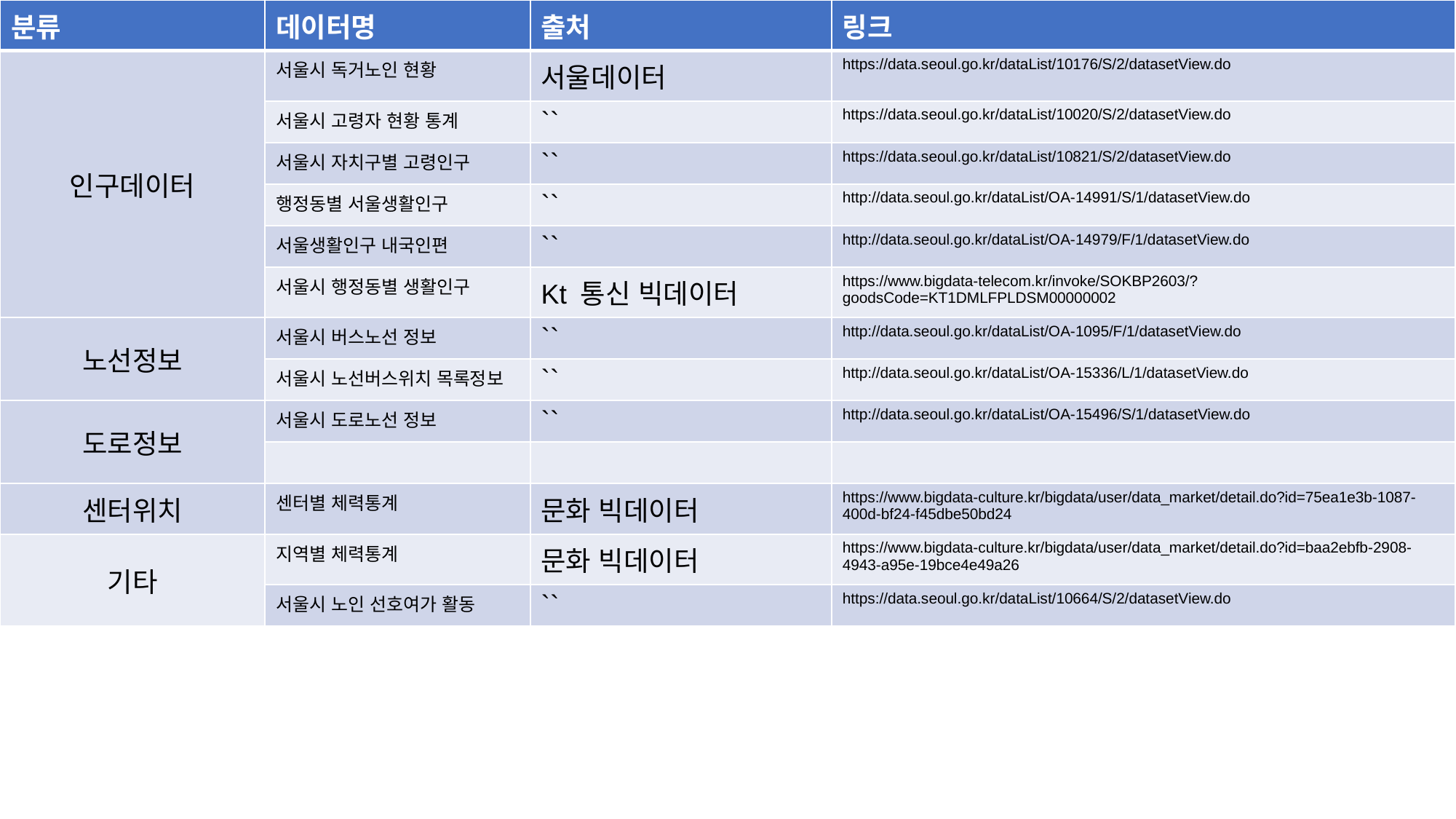

| 분류 | 데이터명 | 출처 | 링크 |
| --- | --- | --- | --- |
| 인구데이터 | 서울시 독거노인 현황 | 서울데이터 | https://data.seoul.go.kr/dataList/10176/S/2/datasetView.do |
|  | 서울시 고령자 현황 통계 | `` | https://data.seoul.go.kr/dataList/10020/S/2/datasetView.do |
|  | 서울시 자치구별 고령인구 | `` | https://data.seoul.go.kr/dataList/10821/S/2/datasetView.do |
|  | 행정동별 서울생활인구 | `` | http://data.seoul.go.kr/dataList/OA-14991/S/1/datasetView.do |
|  | 서울생활인구 내국인편 | `` | http://data.seoul.go.kr/dataList/OA-14979/F/1/datasetView.do |
|  | 서울시 행정동별 생활인구 | Kt 통신 빅데이터 | https://www.bigdata-telecom.kr/invoke/SOKBP2603/?goodsCode=KT1DMLFPLDSM00000002 |
| 노선정보 | 서울시 버스노선 정보 | `` | http://data.seoul.go.kr/dataList/OA-1095/F/1/datasetView.do |
|  | 서울시 노선버스위치 목록정보 | `` | http://data.seoul.go.kr/dataList/OA-15336/L/1/datasetView.do |
| 도로정보 | 서울시 도로노선 정보 | `` | http://data.seoul.go.kr/dataList/OA-15496/S/1/datasetView.do |
|  |  |  |  |
| 센터위치 | 센터별 체력통계 | 문화 빅데이터 | https://www.bigdata-culture.kr/bigdata/user/data\_market/detail.do?id=75ea1e3b-1087-400d-bf24-f45dbe50bd24 |
| 기타 | 지역별 체력통계 | 문화 빅데이터 | https://www.bigdata-culture.kr/bigdata/user/data\_market/detail.do?id=baa2ebfb-2908-4943-a95e-19bce4e49a26 |
|  | 서울시 노인 선호여가 활동 | `` | https://data.seoul.go.kr/dataList/10664/S/2/datasetView.do |